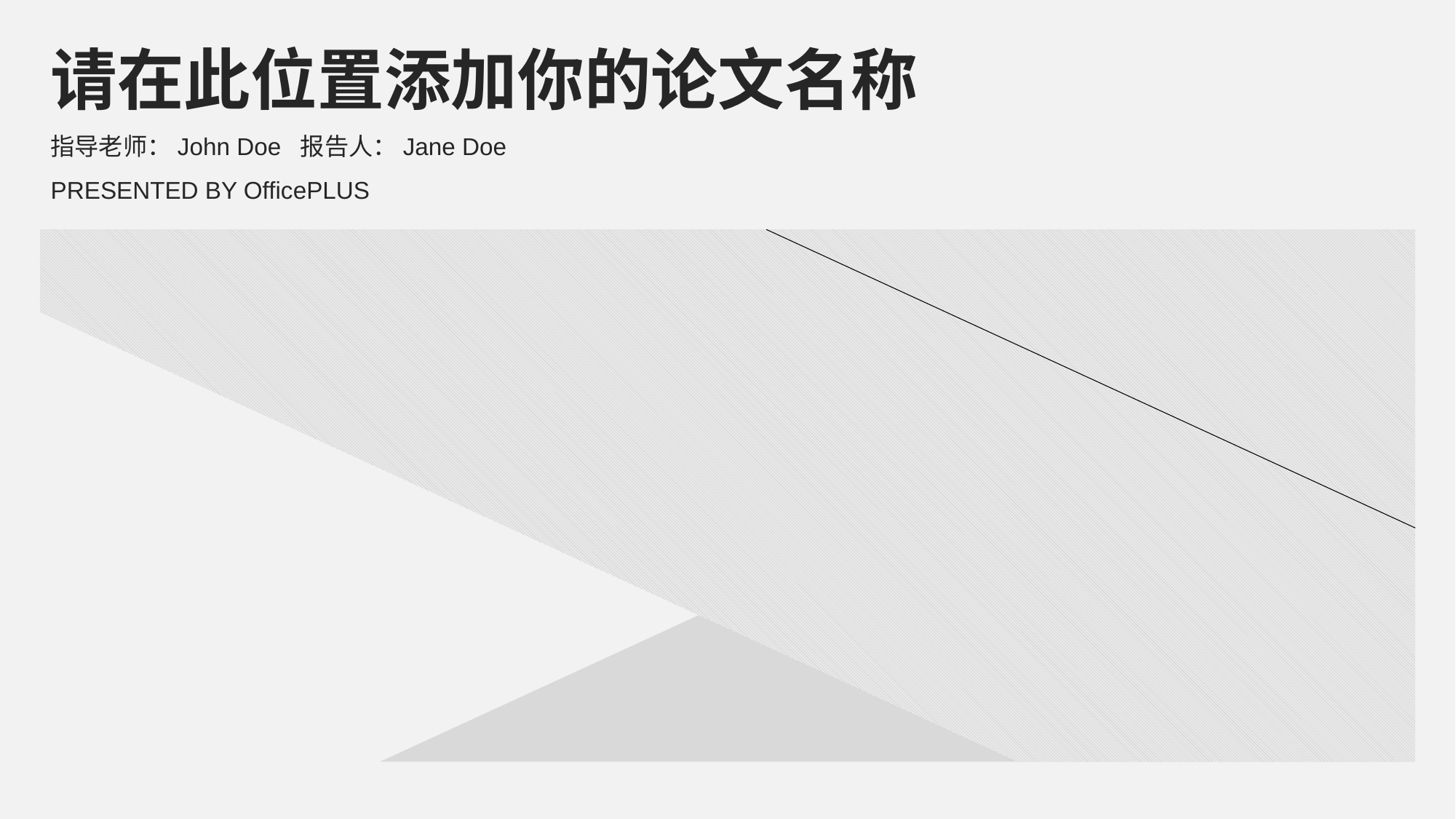

请在此位置添加你的论文名称
指导老师：John Doe  报告人：Jane Doe
PRESENTED BY OfficePLUS